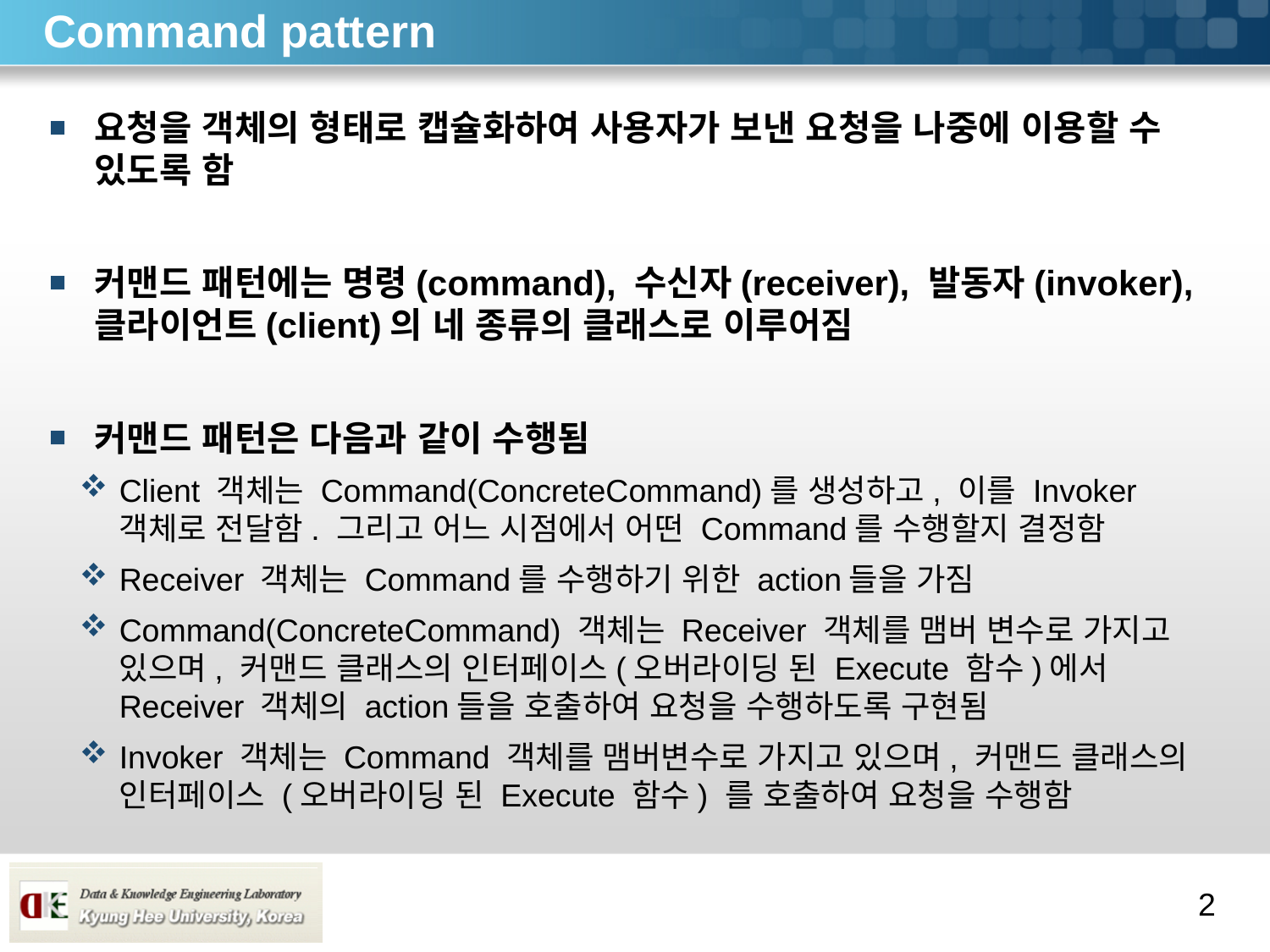

# Command pattern
요청을 객체의 형태로 캡슐화하여 사용자가 보낸 요청을 나중에 이용할 수 있도록 함

커맨드 패턴에는 명령(command), 수신자(receiver), 발동자(invoker), 클라이언트(client)의 네 종류의 클래스로 이루어짐

커맨드 패턴은 다음과 같이 수행됨
Client 객체는 Command(ConcreteCommand)를 생성하고, 이를 Invoker 객체로 전달함. 그리고 어느 시점에서 어떤 Command를 수행할지 결정함
Receiver 객체는 Command를 수행하기 위한 action들을 가짐
Command(ConcreteCommand) 객체는 Receiver 객체를 맴버 변수로 가지고 있으며, 커맨드 클래스의 인터페이스(오버라이딩 된 Execute 함수)에서 Receiver 객체의 action들을 호출하여 요청을 수행하도록 구현됨
Invoker 객체는 Command 객체를 맴버변수로 가지고 있으며, 커맨드 클래스의 인터페이스 (오버라이딩 된 Execute 함수) 를 호출하여 요청을 수행함